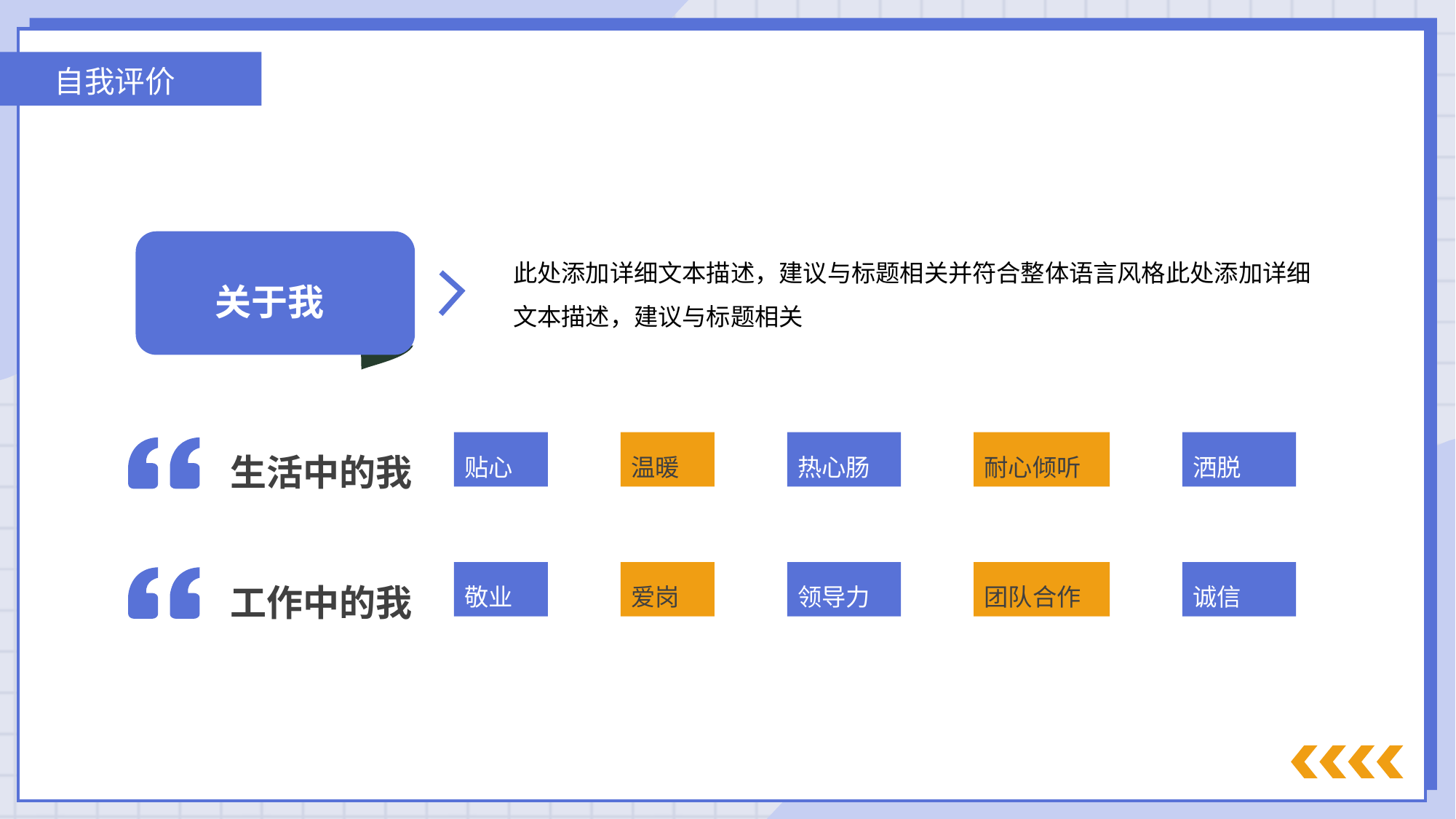

关于我

此处添加详细文本描述，建议与标题相关并符合整体语言风格此处添加详细文本描述，建议与标题相关
生活中的我

贴心
温暖
热心肠
耐心倾听
洒脱
工作中的我

敬业
爱岗
领导力
团队合作
诚信